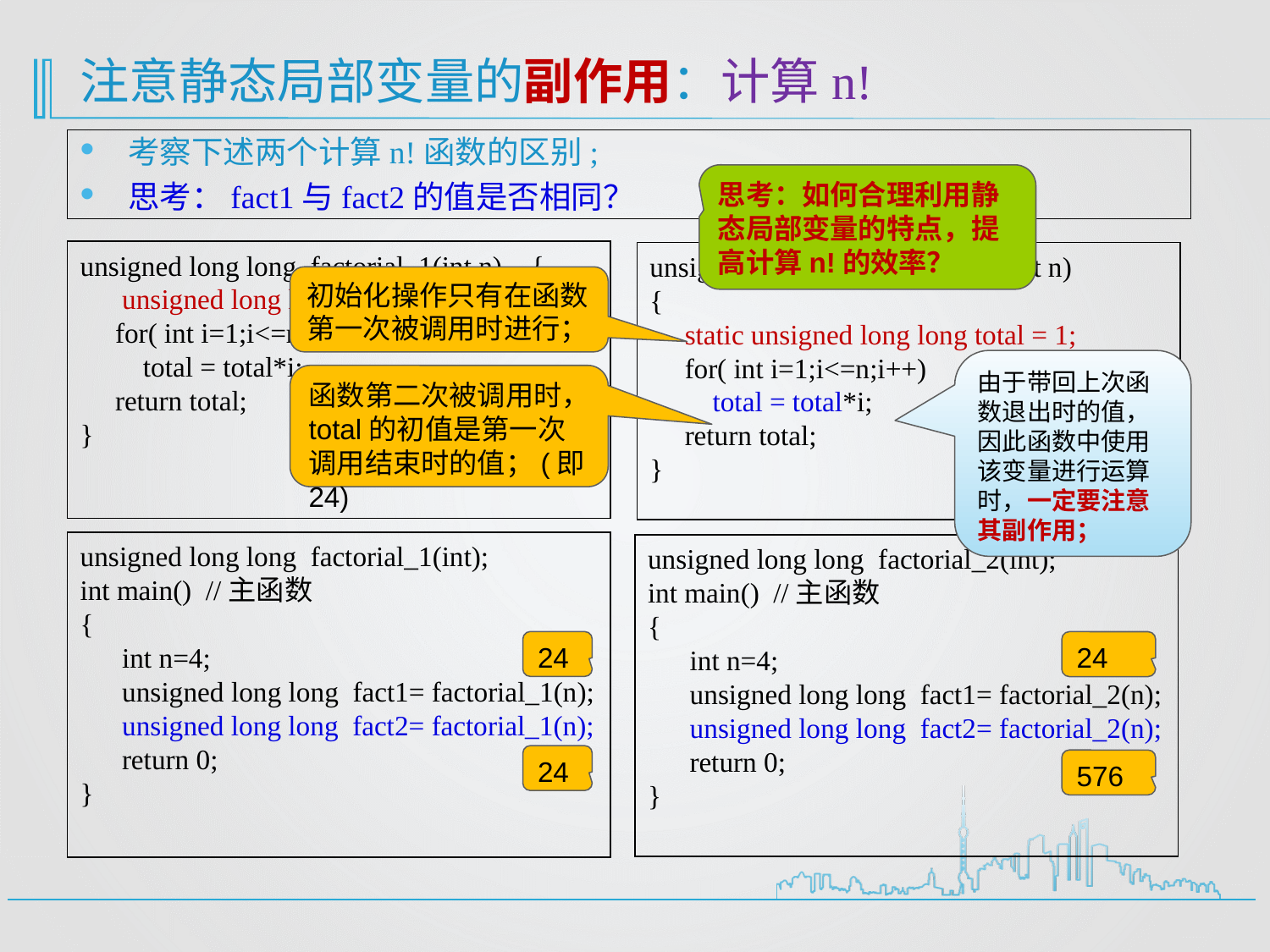

# 注意静态局部变量的副作用：计算n!
考察下述两个计算n!函数的区别;
思考：fact1与fact2的值是否相同？
思考：如何合理利用静态局部变量的特点，提高计算n!的效率？
unsigned long long  factorial_1(int n)    {
      unsigned long long total = 1;
     for( int i=1;i<=n;i++)
         total = total*i;
     return total;
}
unsigned long long  factorial_2(int n)
{
     static unsigned long long total = 1;
     for( int i=1;i<=n;i++)
         total = total*i;
     return total;
}
初始化操作只有在函数第一次被调用时进行；
由于带回上次函数退出时的值，因此函数中使用该变量进行运算时，一定要注意其副作用；
函数第二次被调用时，total的初值是第一次调用结束时的值；(即24)
unsigned long long  factorial_1(int);
int main()  //主函数
{
      int n=4;
      unsigned long long  fact1= factorial_1(n);
      unsigned long long  fact2= factorial_1(n);
      return 0;
}
unsigned long long  factorial_2(int);
int main()  //主函数
{
      int n=4;
      unsigned long long  fact1= factorial_2(n);
      unsigned long long  fact2= factorial_2(n);
      return 0;
}
24
24
24
576